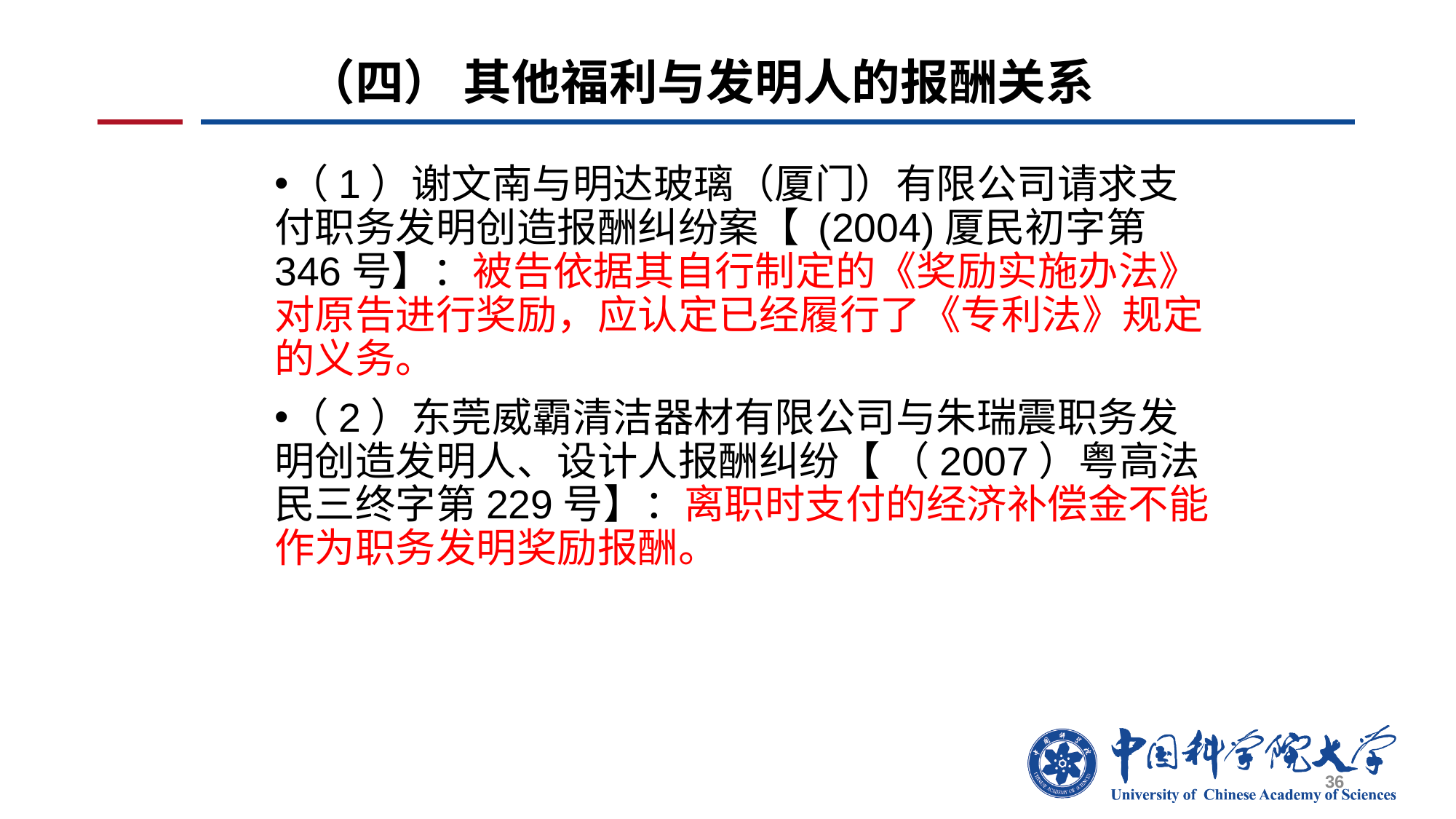

36

# （四） 其他福利与发明人的报酬关系
（1）谢文南与明达玻璃（厦门）有限公司请求支付职务发明创造报酬纠纷案【 (2004)厦民初字第346号】：被告依据其自行制定的《奖励实施办法》对原告进行奖励，应认定已经履行了《专利法》规定的义务。
（2）东莞威霸清洁器材有限公司与朱瑞震职务发明创造发明人、设计人报酬纠纷【 （2007）粤高法民三终字第229号】：离职时支付的经济补偿金不能作为职务发明奖励报酬。